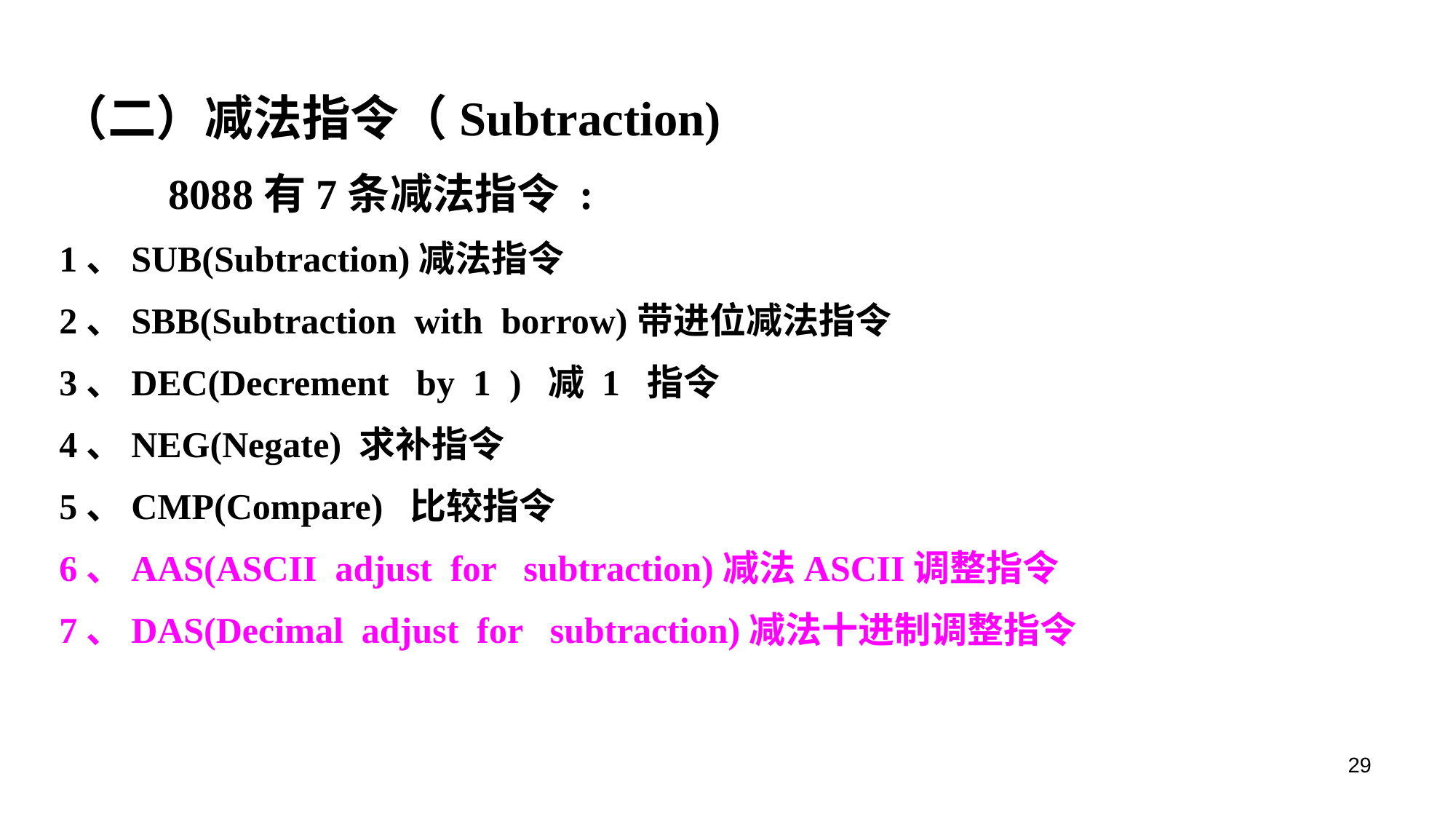

（二）减法指令（Subtraction)
            8088有7条减法指令 :
1、SUB(Subtraction)减法指令
2、SBB(Subtraction  with  borrow)带进位减法指令
3、DEC(Decrement   by  1  )  减 1  指令
4、NEG(Negate) 求补指令
5、CMP(Compare)  比较指令
6、AAS(ASCII  adjust  for   subtraction)减法ASCII调整指令
7、DAS(Decimal  adjust  for   subtraction)减法十进制调整指令

29